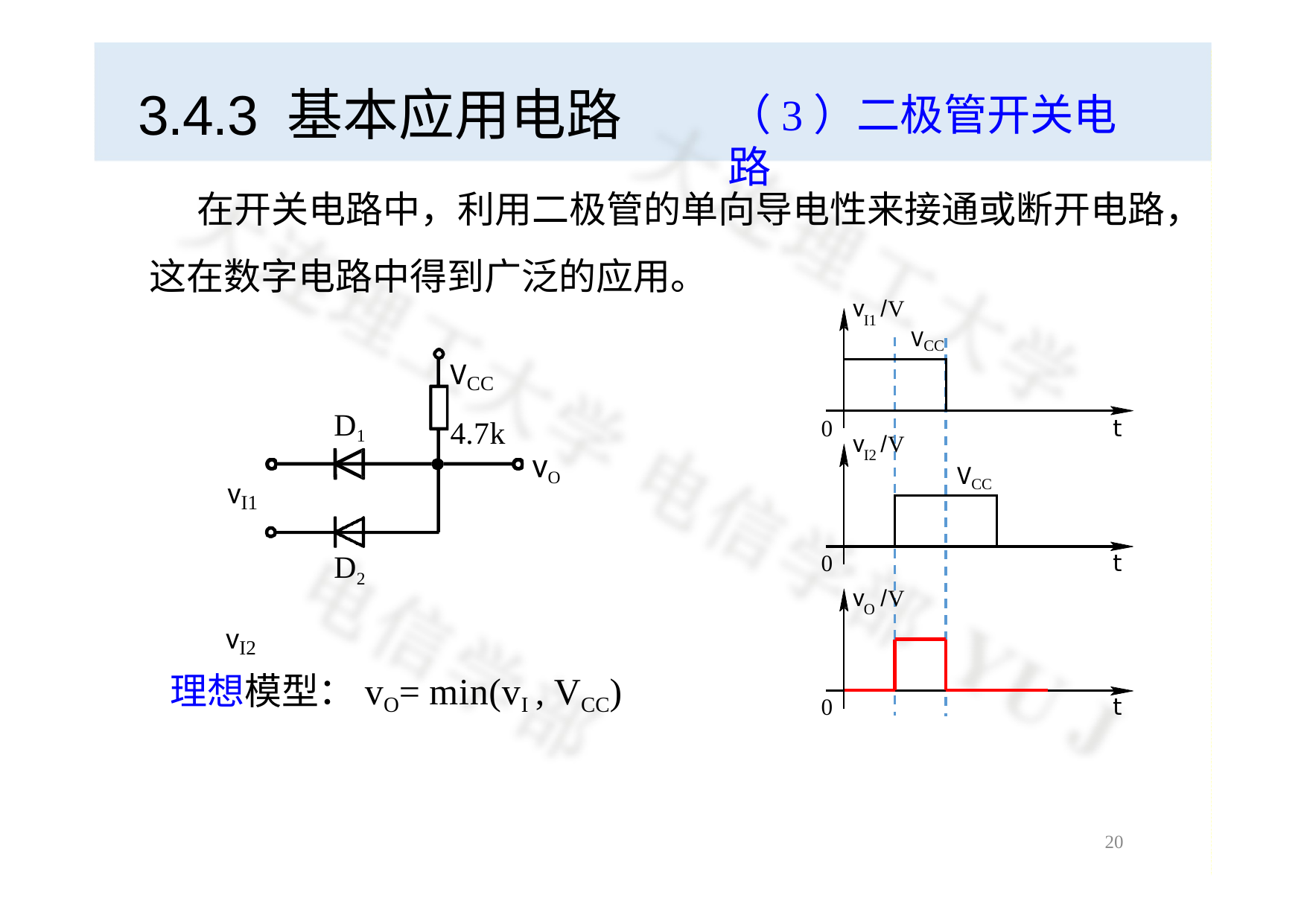

# 3.4.3 基本应用电路
（3）二极管开关电路
在开关电路中，利用二极管的单向导电性来接通或断开电路，  这在数字电路中得到广泛的应用。
v	/V

I1

VCC

VCC
4.7k

D1

0
t
vI1  vI2

v	/V

I2
vO

V

CC

D2
0
t

v	/V

O

理想模型：vO= min(vI , VCC)

0
t

20